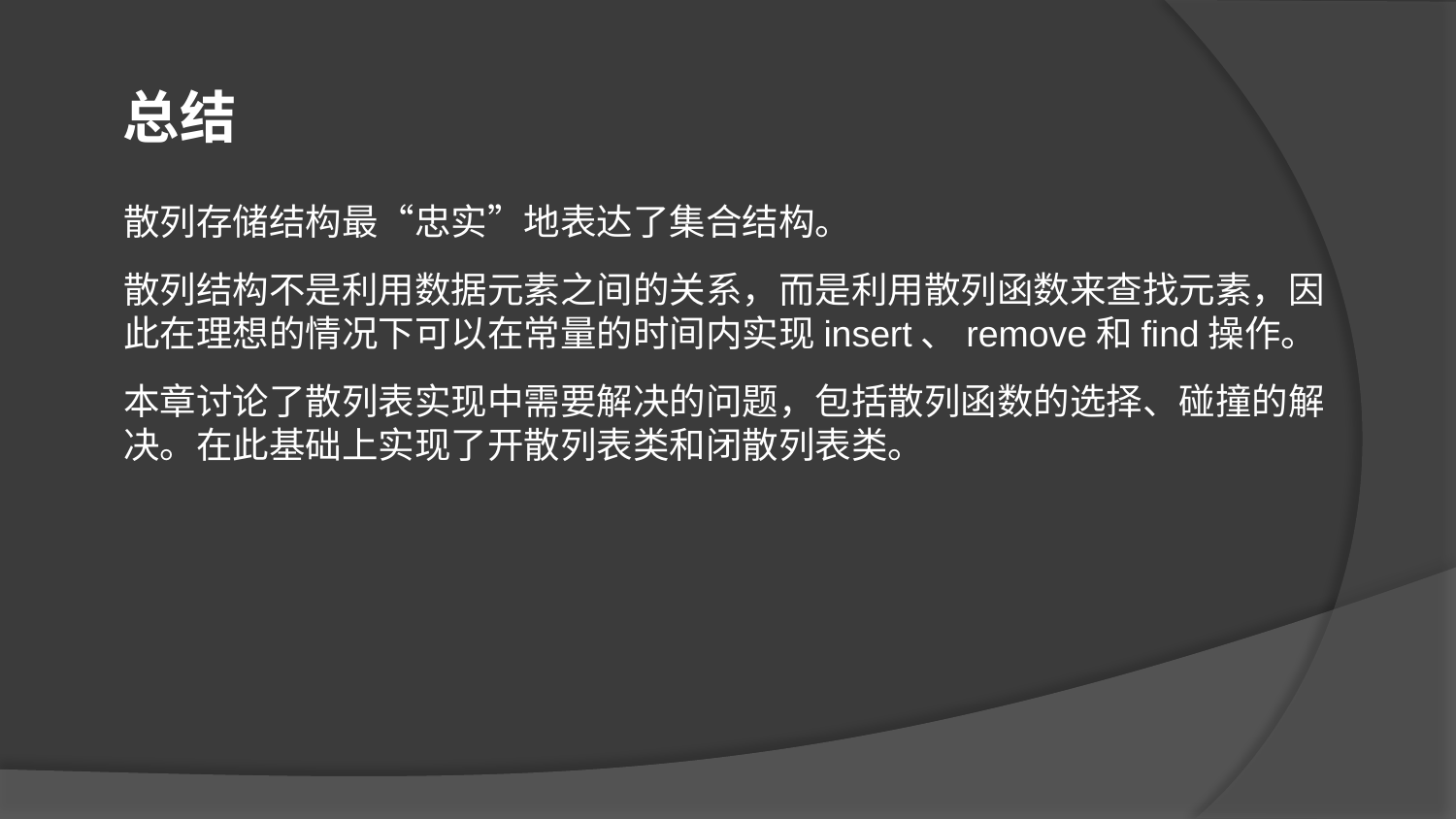

总结
散列存储结构最“忠实”地表达了集合结构。
散列结构不是利用数据元素之间的关系，而是利用散列函数来查找元素，因此在理想的情况下可以在常量的时间内实现insert、remove和find操作。
本章讨论了散列表实现中需要解决的问题，包括散列函数的选择、碰撞的解决。在此基础上实现了开散列表类和闭散列表类。